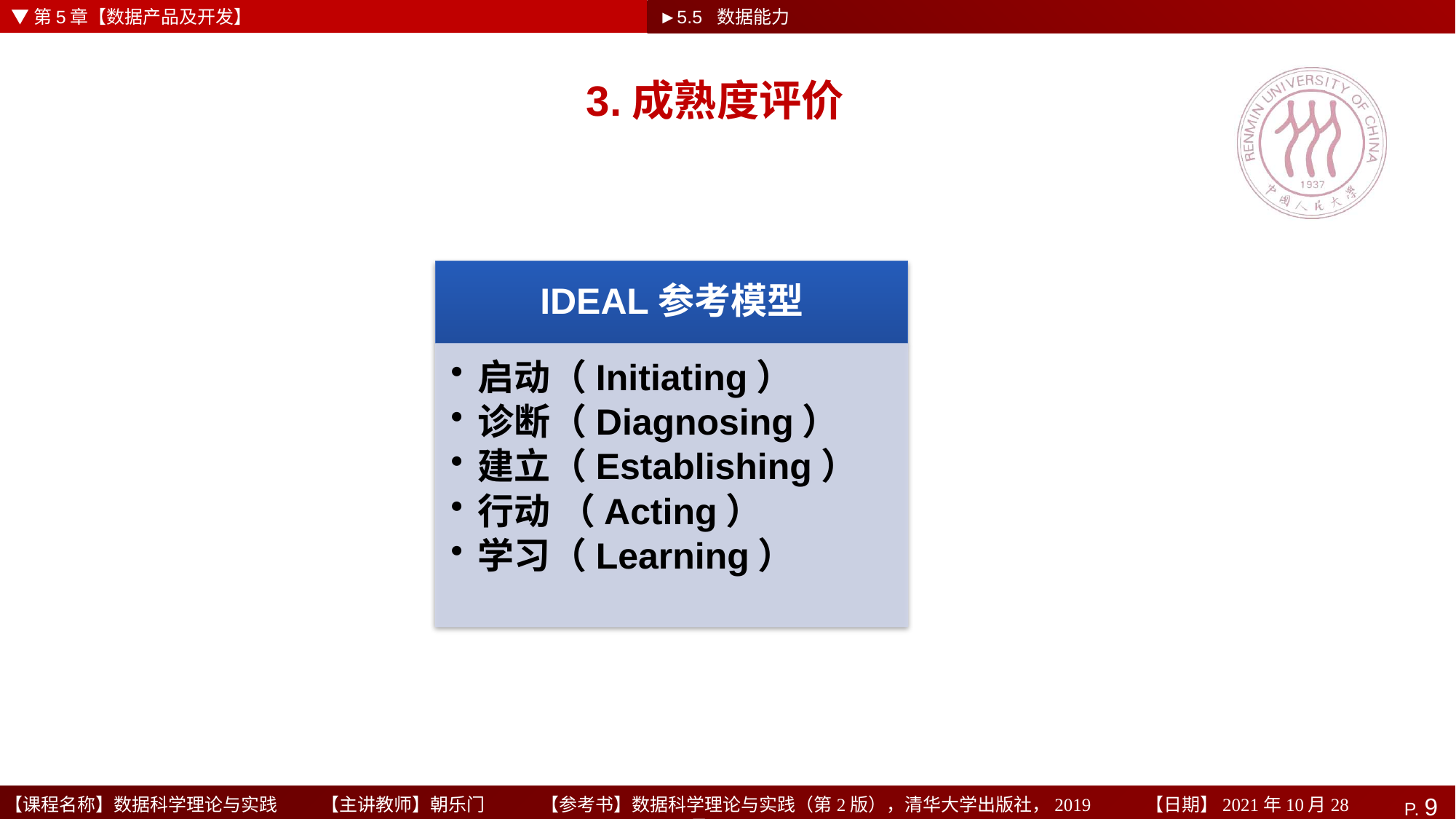

▼第5章【数据产品及开发】

►5.5  数据能力

# 3.成熟度评价
IDEAL参考模型
启动（Initiating）
诊断（Diagnosing）
建立（Establishing）
行动 （Acting）
学习（Learning）